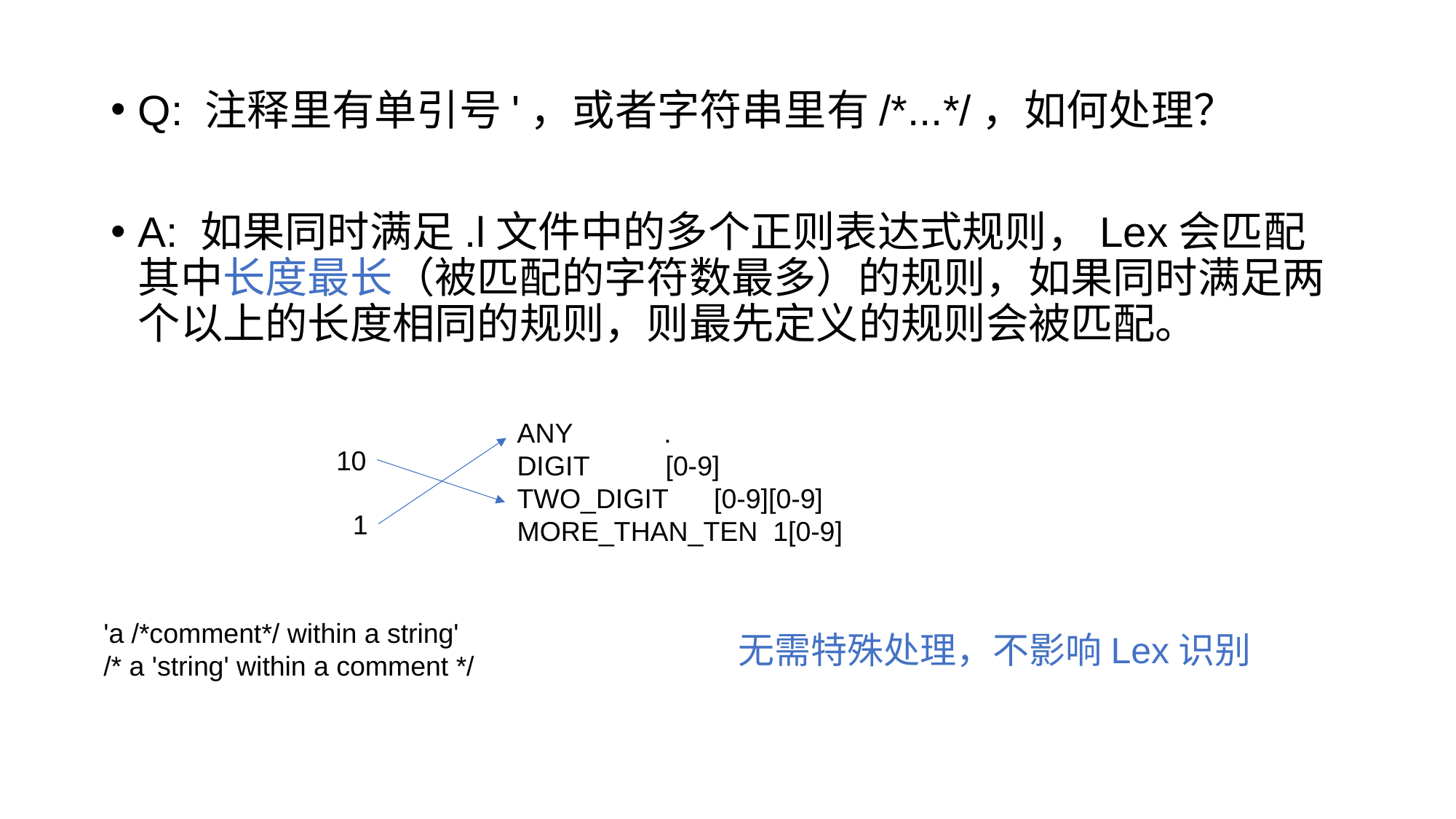

Q: 注释里有单引号'，或者字符串里有/*...*/，如何处理？

A: 如果同时满足.l文件中的多个正则表达式规则，Lex会匹配其中长度最长（被匹配的字符数最多）的规则，如果同时满足两个以上的长度相同的规则，则最先定义的规则会被匹配。
ANY            .
DIGIT          [0-9]
TWO_DIGIT      [0-9][0-9]
MORE_THAN_TEN  1[0-9]
10
1
'a /*comment*/ within a string'
/* a 'string' within a comment */
无需特殊处理，不影响Lex识别